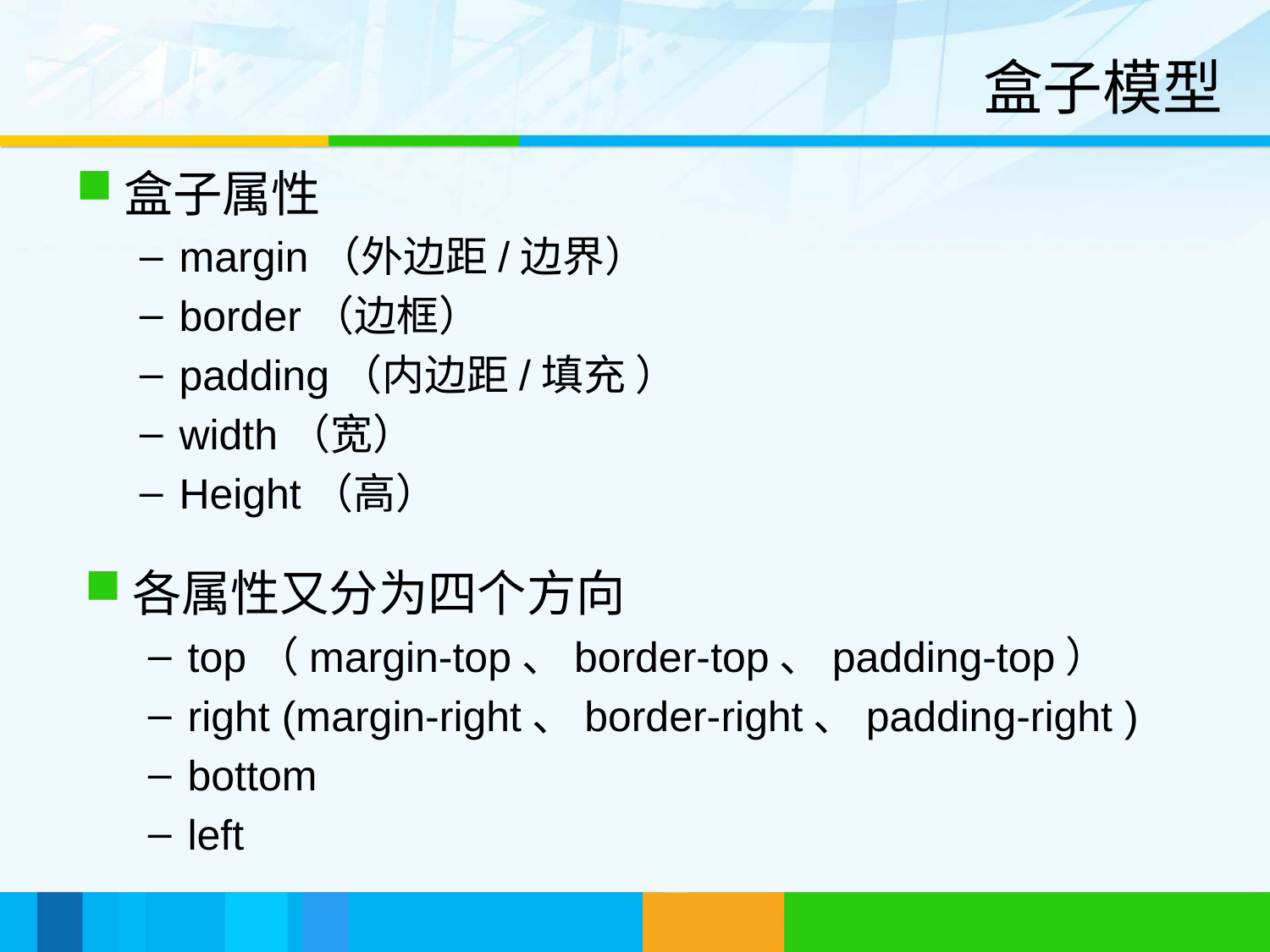

盒子模型
盒子属性
margin（外边距/边界）
border（边框）
padding（内边距/填充 ）
width（宽）
Height（高）
各属性又分为四个方向
top（margin-top、border-top、padding-top）
right (margin-right、border-right、padding-right )
bottom
left